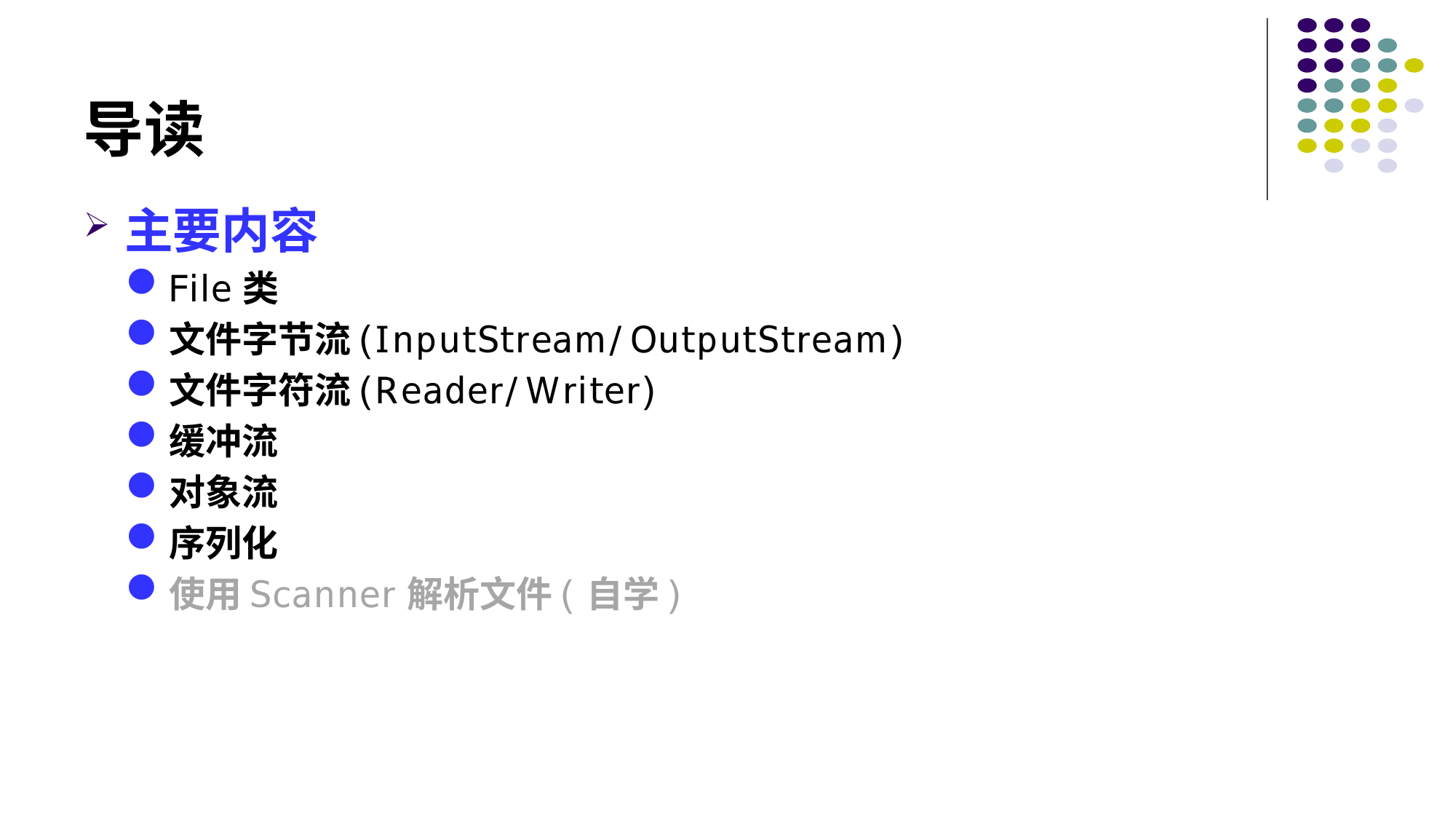

# 导读
主要内容
File类
文件字节流(InputStream/OutputStream)
文件字符流(Reader/Writer)
缓冲流
对象流
序列化
使用Scanner解析文件(自学)

3